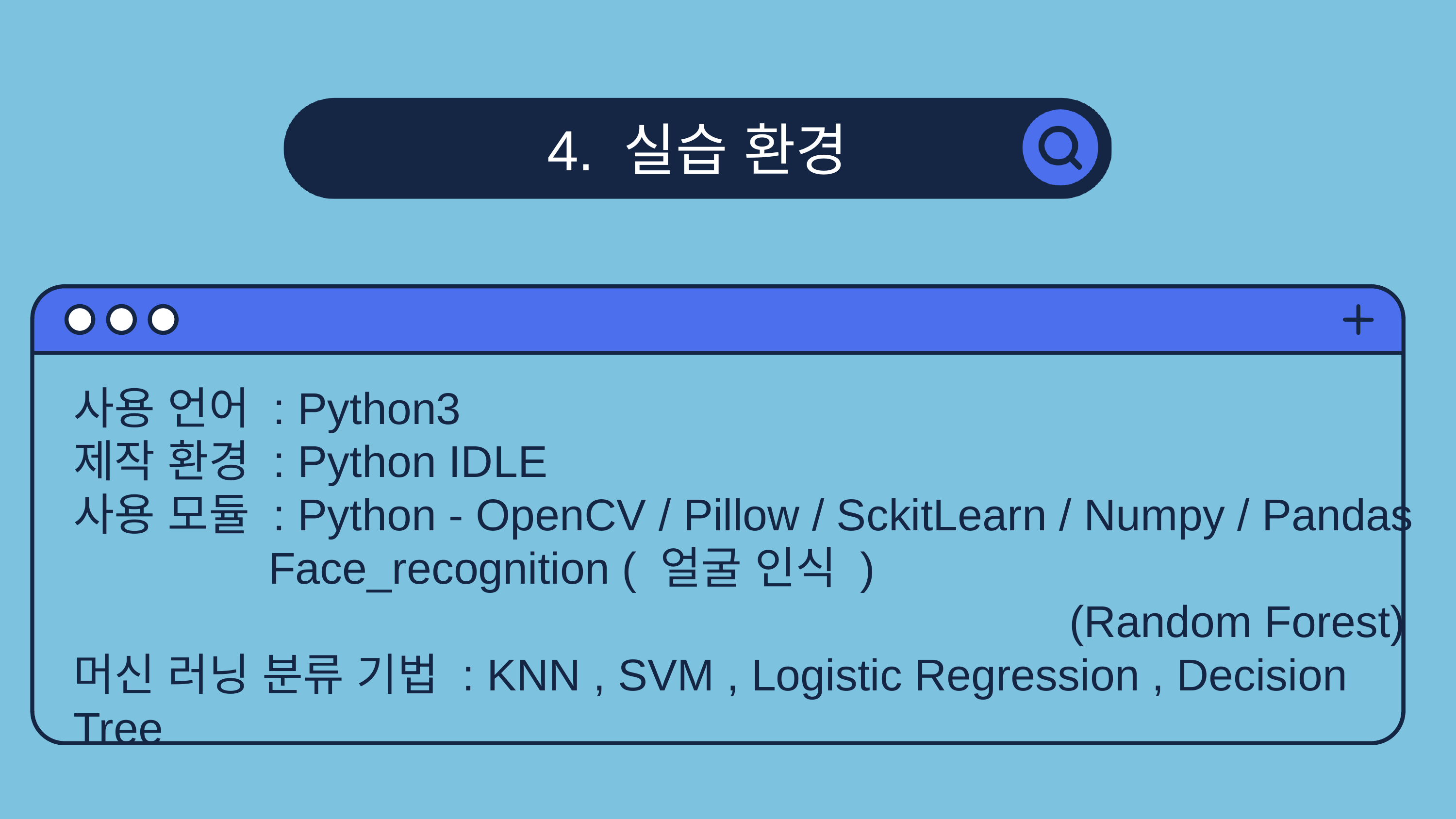

4. 실습 환경

사용 언어 : Python3
제작 환경 : Python IDLE
사용 모듈 : Python - OpenCV / Pillow / SckitLearn / Numpy / Pandas
		    Face_recognition ( 얼굴 인식 )
													    (Random Forest)
머신 러닝 분류 기법 : KNN , SVM , Logistic Regression , Decision Tree